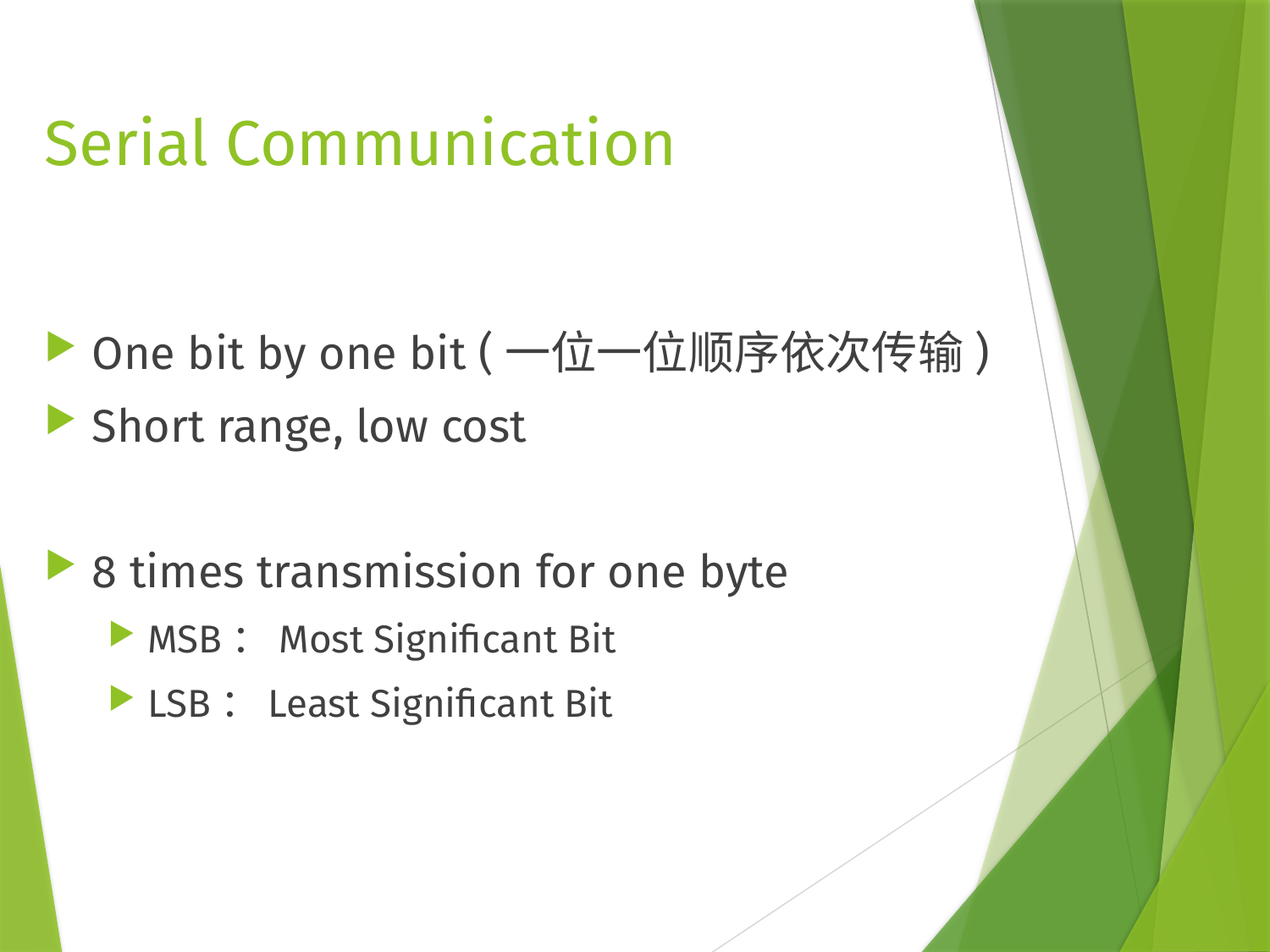

# Serial Communication
One bit by one bit (一位一位顺序依次传输)
Short range, low cost

8 times transmission for one byte
MSB：Most Significant Bit
LSB：Least Significant Bit